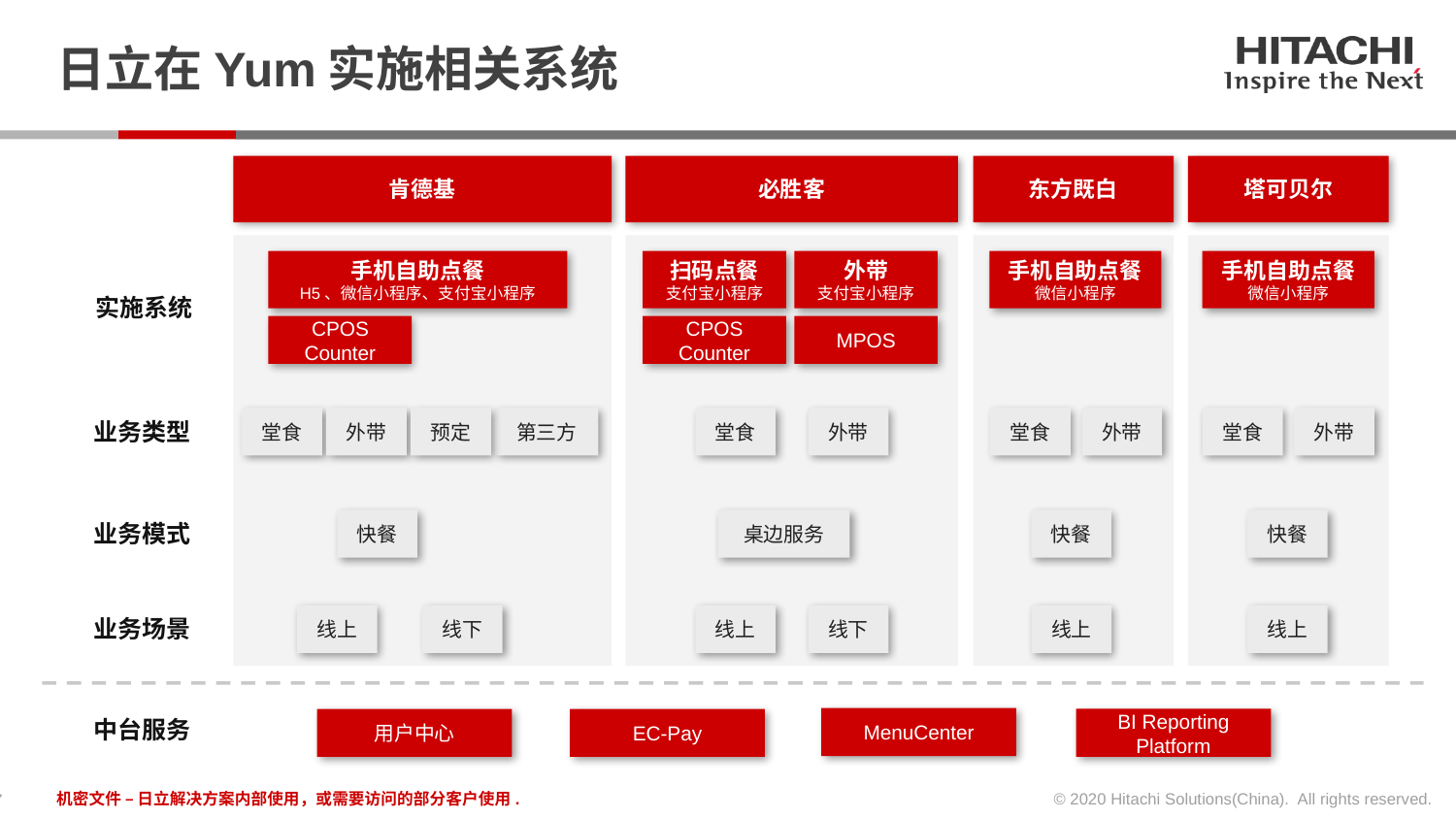

# 日立在Yum实施相关系统

肯德基

必胜客

东方既白

塔可贝尔

手机自助点餐
H5、微信小程序、支付宝小程序
扫码点餐
支付宝小程序
外带
支付宝小程序
手机自助点餐
微信小程序
手机自助点餐
微信小程序
实施系统
CPOS
Counter
CPOS
Counter
MPOS
堂食
外带
预定
第三方
堂食
外带
堂食
外带
堂食
外带
业务类型
快餐
桌边服务
快餐
快餐
业务模式
线上
线下
线上
线下
线上
线上
业务场景
中台服务
MenuCenter
BI Reporting
Platform
用户中心
EC-Pay